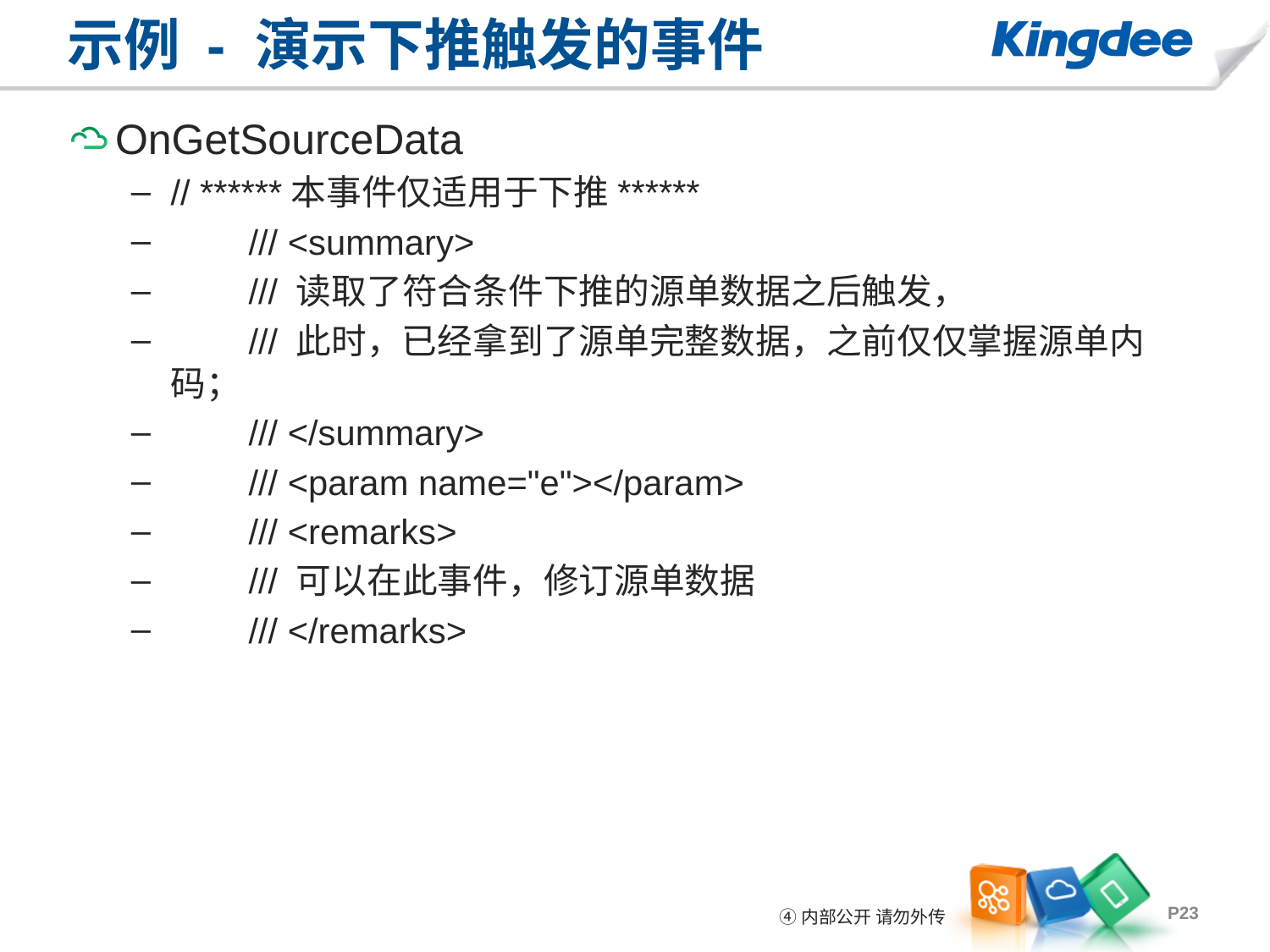

# 示例 - 演示下推触发的事件
OnGetSourceData
// ******本事件仅适用于下推******
        /// <summary>
        /// 读取了符合条件下推的源单数据之后触发，
        /// 此时，已经拿到了源单完整数据，之前仅仅掌握源单内码；
        /// </summary>
        /// <param name="e"></param>
        /// <remarks>
        /// 可以在此事件，修订源单数据
        /// </remarks>